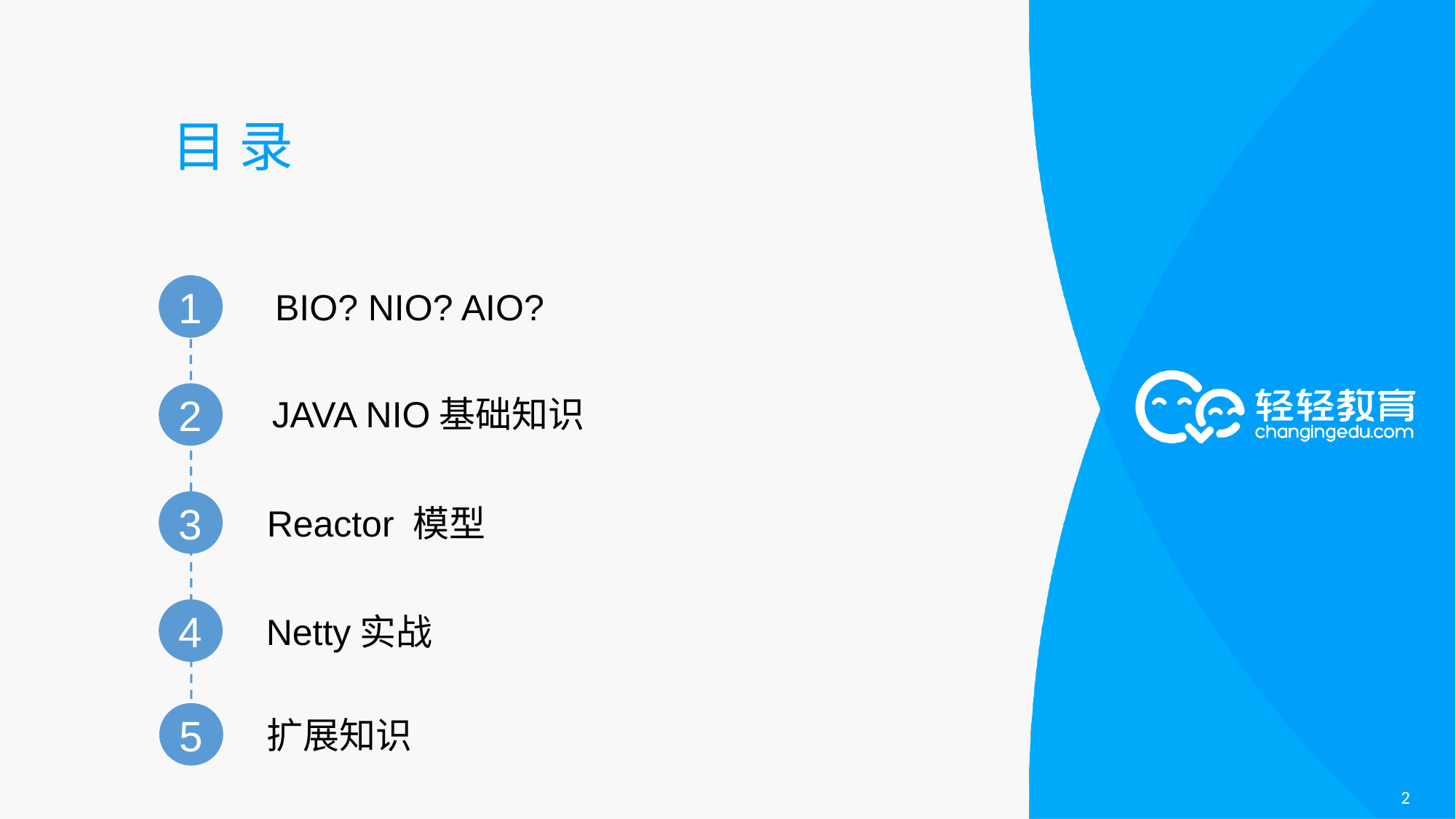

目 录
1
BIO? NIO? AIO?
2
JAVA NIO基础知识
3
Reactor 模型
4
Netty实战
5
扩展知识
2